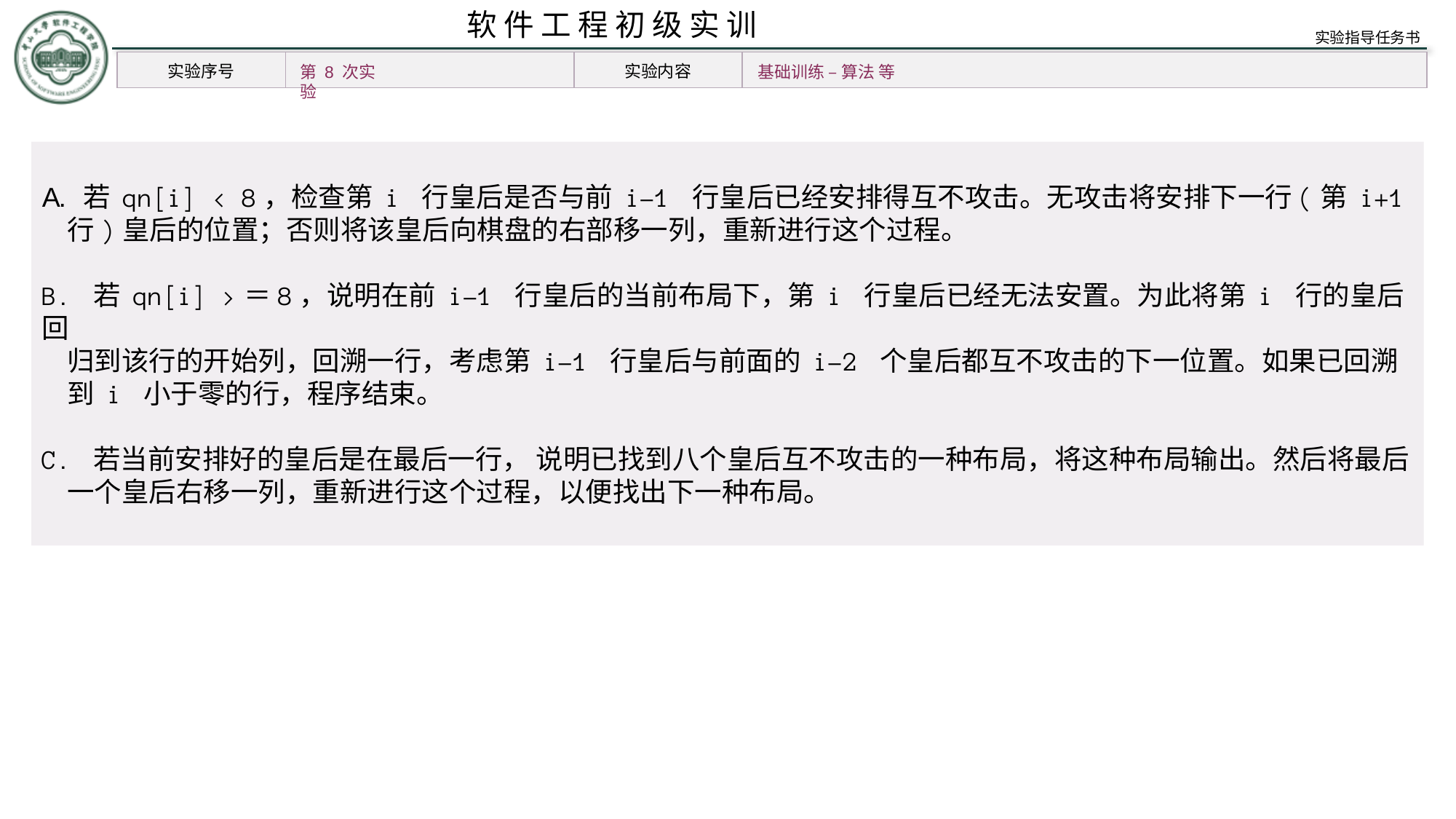

第 8 次实验
基础训练 – 算法 等

若 qn[i] < 8，检查第 i 行皇后是否与前 i-1 行皇后已经安排得互不攻击。无攻击将安排下一行(第 i+1
   行)皇后的位置；否则将该皇后向棋盘的右部移一列，重新进行这个过程。

B. 若 qn[i] >＝8，说明在前 i-1 行皇后的当前布局下，第 i 行皇后已经无法安置。为此将第 i 行的皇后回
   归到该行的开始列，回溯一行，考虑第 i-1 行皇后与前面的 i-2 个皇后都互不攻击的下一位置。如果已回溯
   到 i 小于零的行，程序结束。

C. 若当前安排好的皇后是在最后一行， 说明已找到八个皇后互不攻击的一种布局，将这种布局输出。然后将最后
   一个皇后右移一列，重新进行这个过程，以便找出下一种布局。